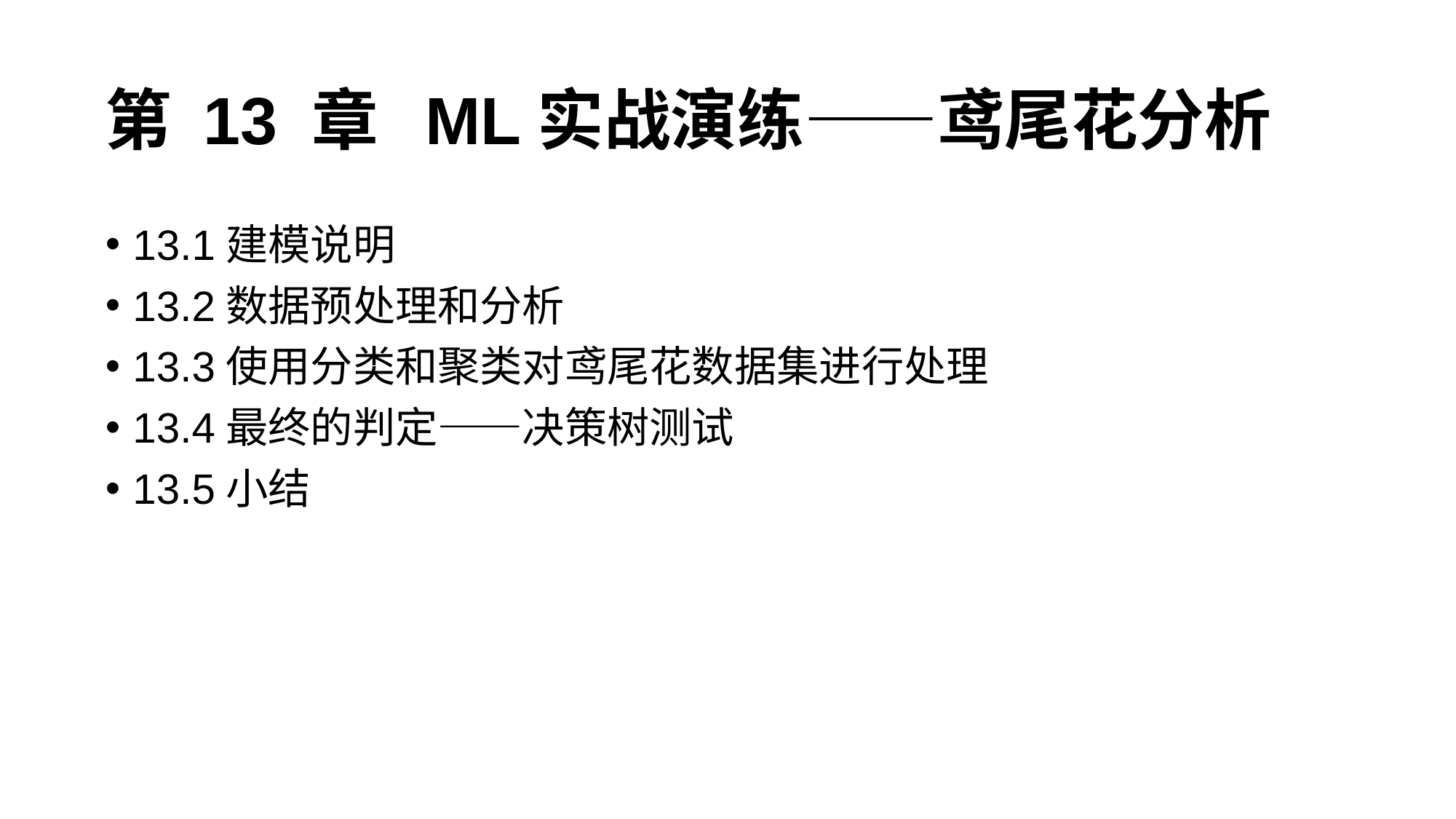

# 第 13 章  ML实战演练——鸢尾花分析
13.1建模说明
13.2数据预处理和分析
13.3使用分类和聚类对鸢尾花数据集进行处理
13.4最终的判定——决策树测试
13.5小结